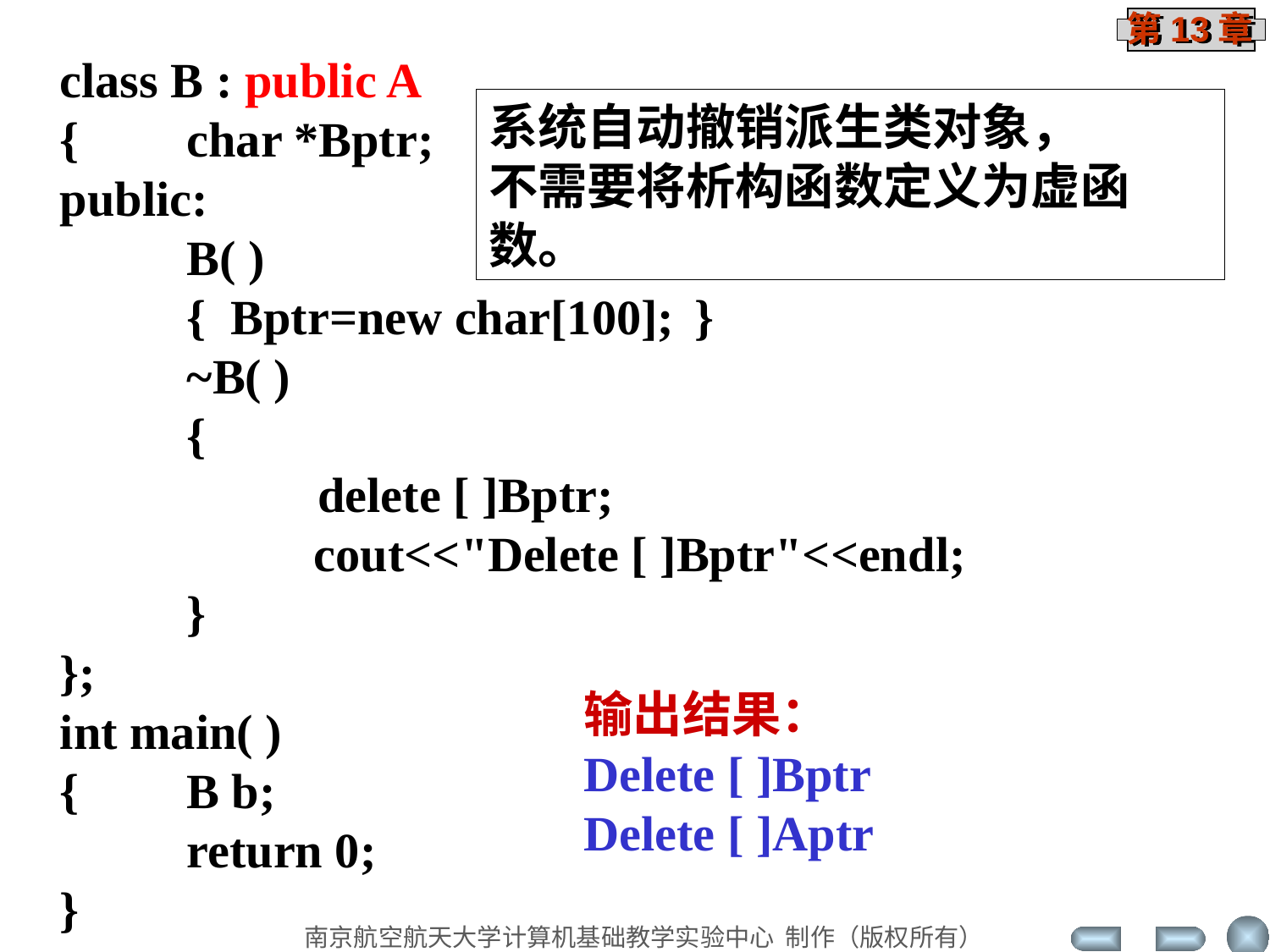

class B : public A
{	char *Bptr;
public:
	B( )
	{  Bptr=new char[100]; 	}
	~B( )
	{
                     delete [ ]Bptr;
		cout<<"Delete [ ]Bptr"<<endl;
	}
};
int main( )
{	B b;
	return 0;
}

系统自动撤销派生类对象，
不需要将析构函数定义为虚函数。
输出结果：
Delete [ ]Bptr
Delete [ ]Aptr